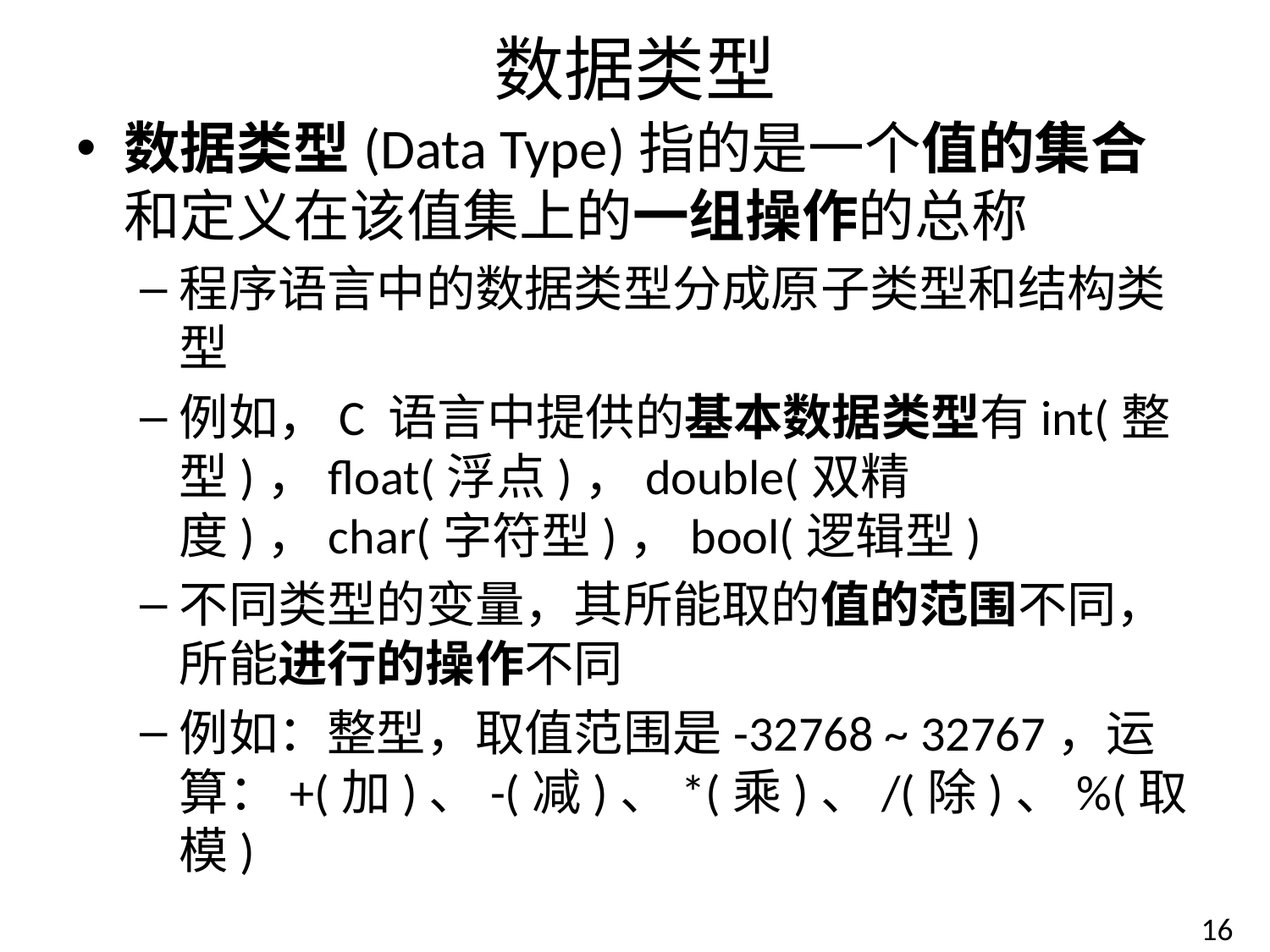

# 数据类型
数据类型(Data Type)指的是一个值的集合和定义在该值集上的一组操作的总称
程序语言中的数据类型分成原子类型和结构类型
例如，C 语言中提供的基本数据类型有int(整型)，float(浮点)，double(双精度)，char(字符型)，bool(逻辑型)
不同类型的变量，其所能取的值的范围不同，所能进行的操作不同
例如：整型，取值范围是-32768 ~ 32767，运算：+(加)、-(减)、*(乘)、/(除)、%(取模)

16